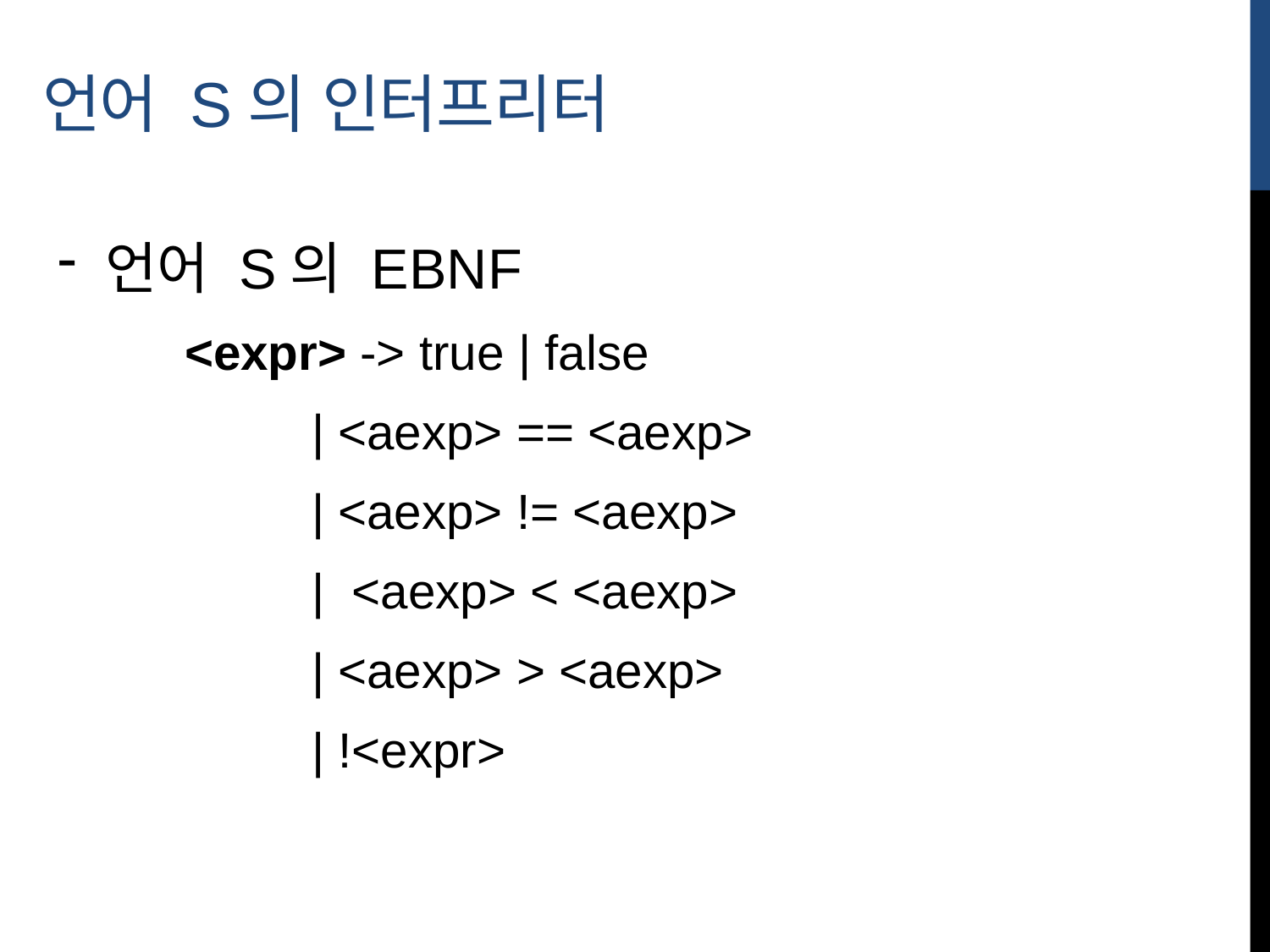

# 언어 S의 인터프리터
언어 S의 EBNF
	<expr> -> true | false
 		| <aexp> == <aexp>
		| <aexp> != <aexp>
		|  <aexp> < <aexp>
		| <aexp> > <aexp>
		| !<expr>